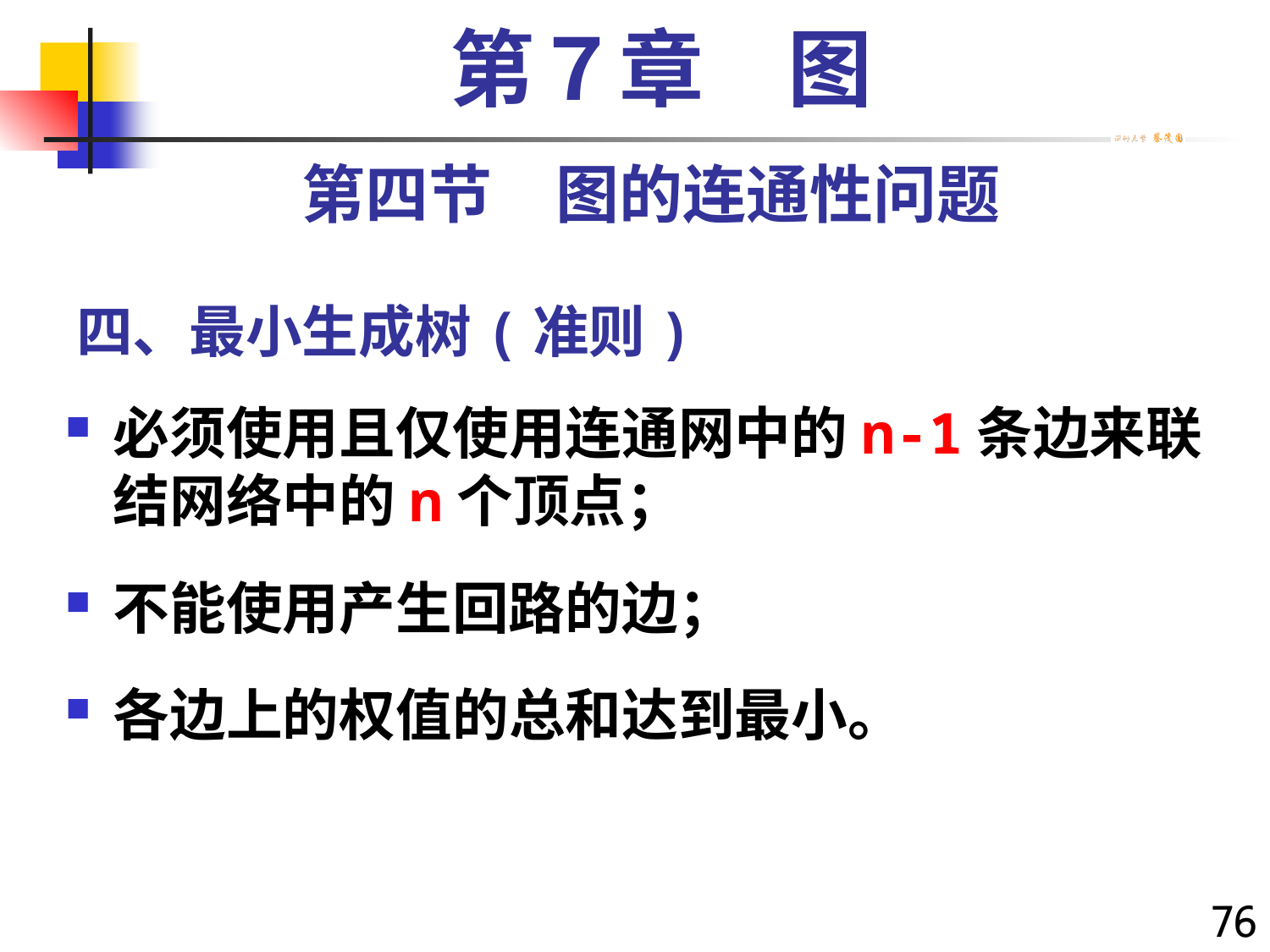

第７章　图
第四节　图的连通性问题
# 四、最小生成树(准则)
必须使用且仅使用连通网中的n-1条边来联结网络中的n个顶点；
不能使用产生回路的边；
各边上的权值的总和达到最小。
76